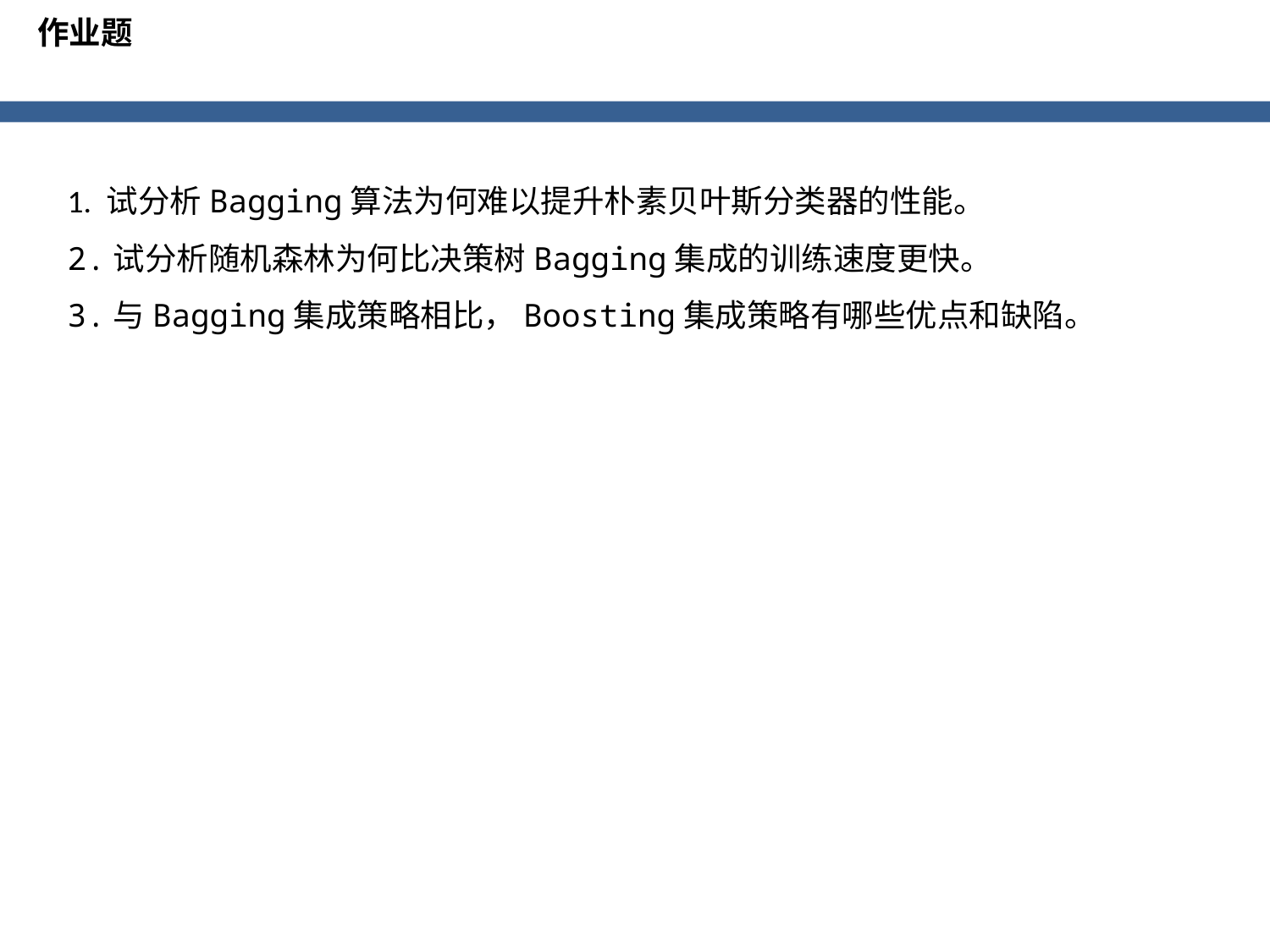

作业题
1. 试分析Bagging算法为何难以提升朴素贝叶斯分类器的性能。
2.试分析随机森林为何比决策树Bagging集成的训练速度更快。
3.与Bagging集成策略相比，Boosting集成策略有哪些优点和缺陷。